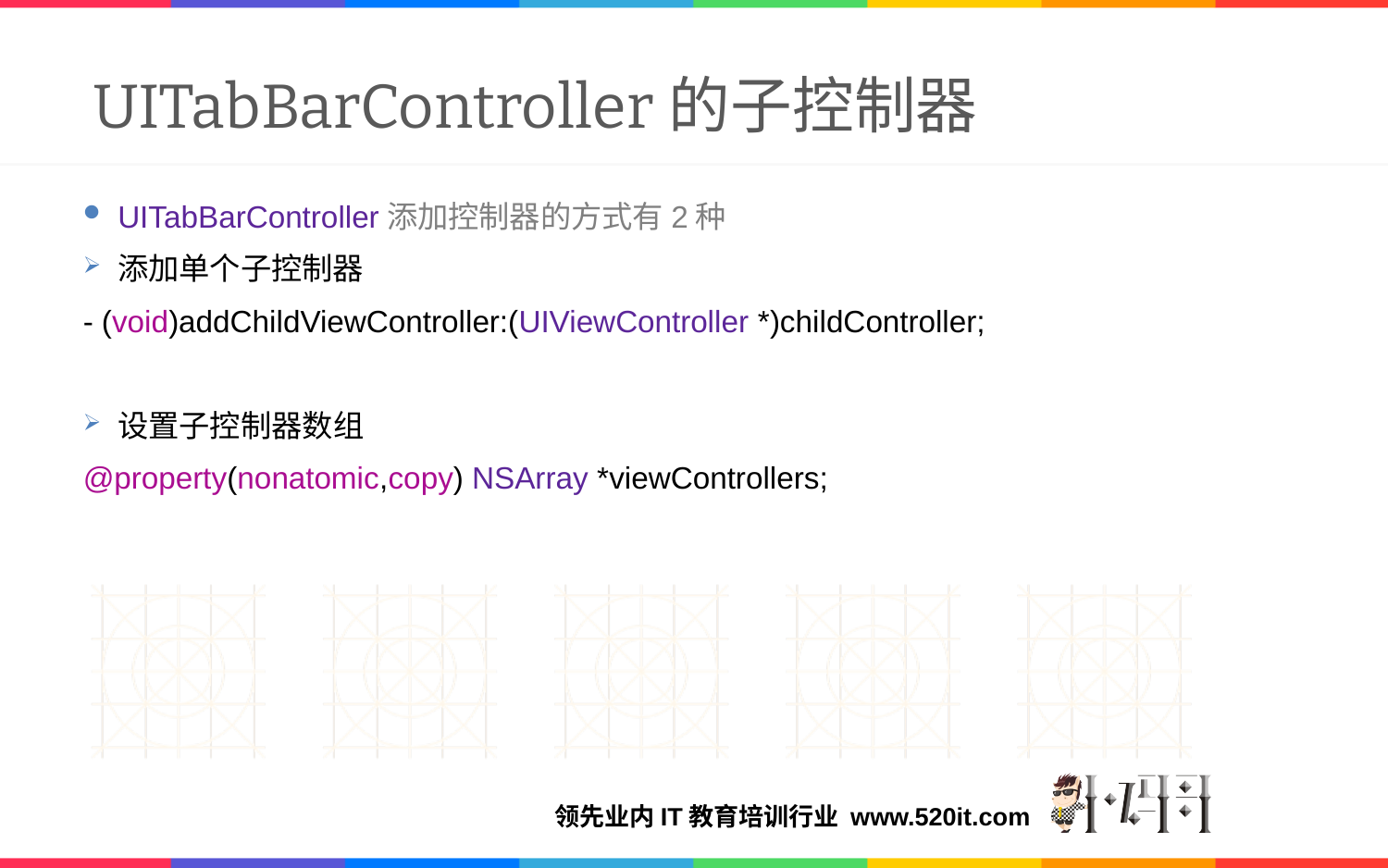

# UITabBarController的子控制器
UITabBarController添加控制器的方式有2种
添加单个子控制器
- (void)addChildViewController:(UIViewController *)childController;

设置子控制器数组
@property(nonatomic,copy) NSArray *viewControllers;